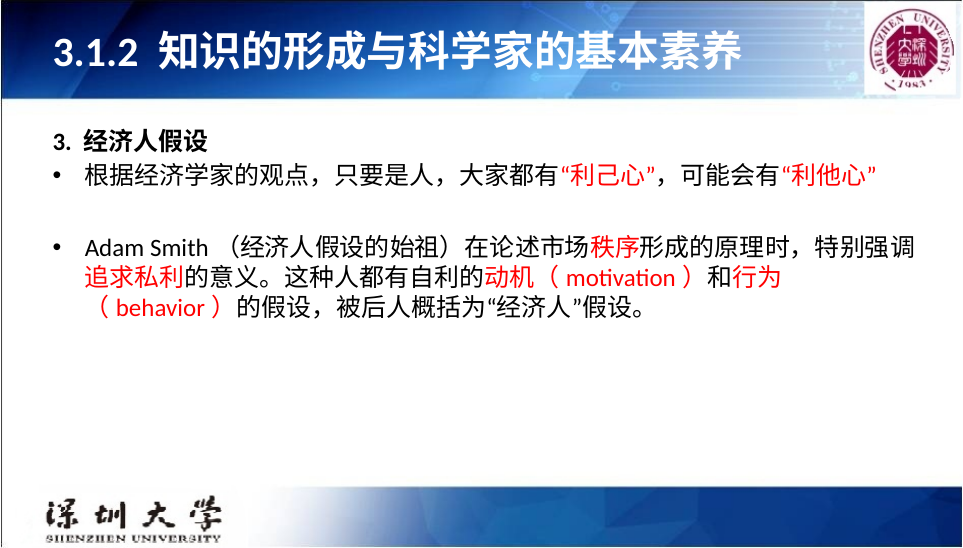

# 3.1.2 知识的形成与科学家的基本素养
3. 经济人假设
根据经济学家的观点，只要是人，大家都有“利己心”，可能会有“利他心”

Adam Smith（经济人假设的始祖）在论述市场秩序形成的原理时，特别强调追求私利的意义。这种人都有自利的动机（motivation）和行为（behavior）的假设，被后人概括为“经济人”假设。
96